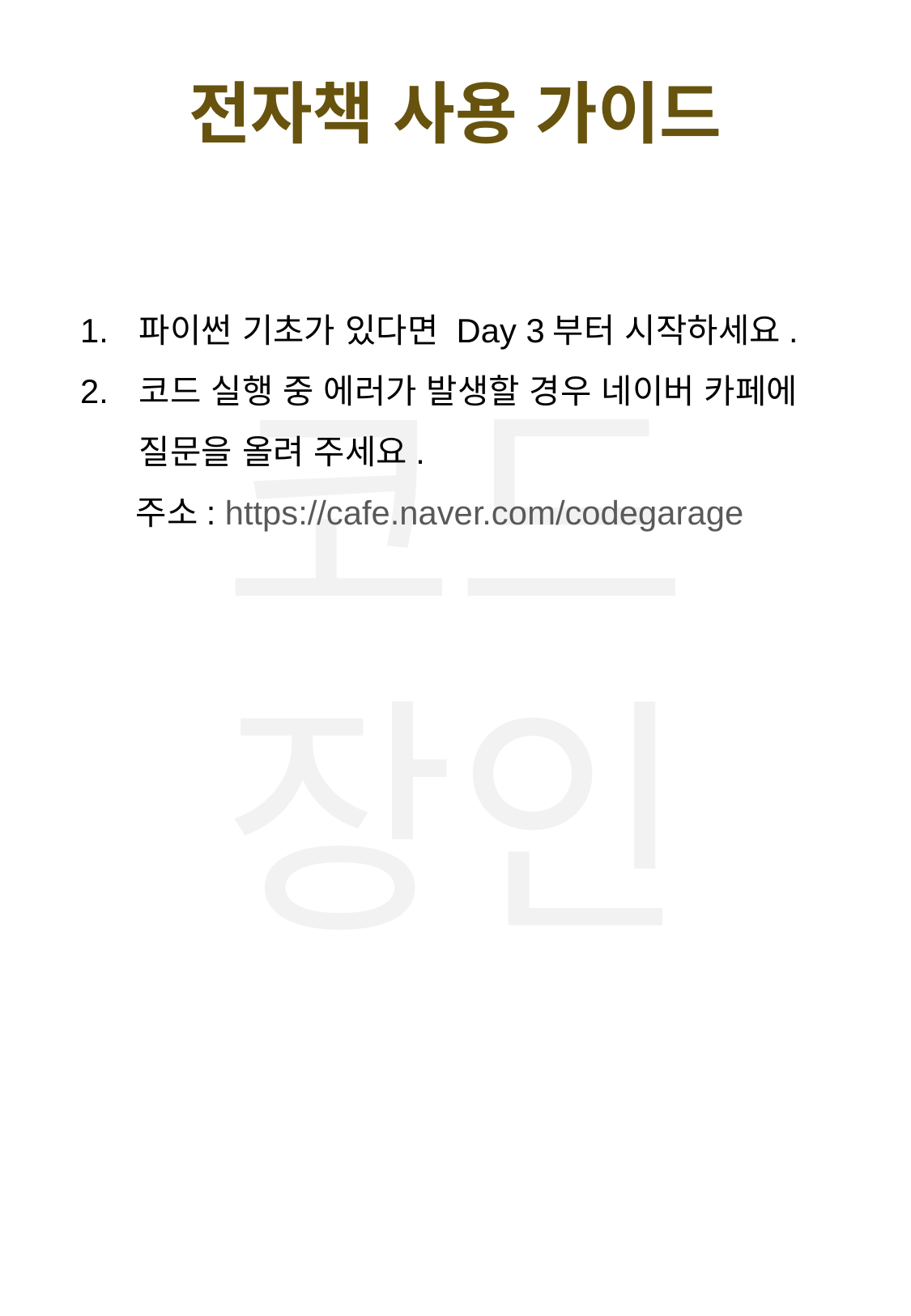

전자책 사용 가이드
전자책 사용 가이드
파이썬 기초가 있다면 Day 3부터 시작하세요.
코드 실행 중 에러가 발생할 경우 네이버 카페에 질문을 올려 주세요.
     주소: https://cafe.naver.com/codegarage